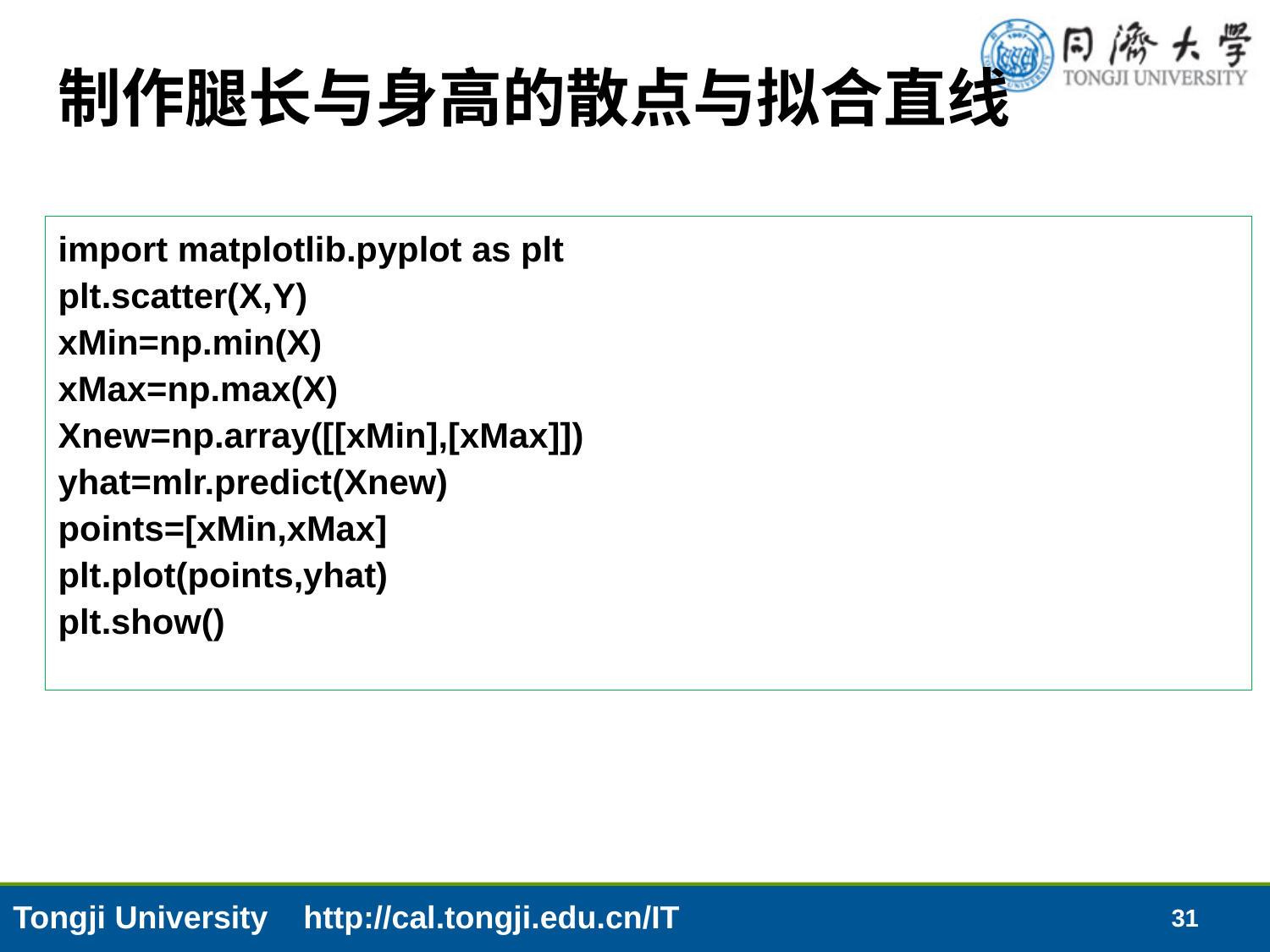

# 制作腿长与身高的散点与拟合直线
import matplotlib.pyplot as plt
plt.scatter(X,Y)
xMin=np.min(X)
xMax=np.max(X)
Xnew=np.array([[xMin],[xMax]])
yhat=mlr.predict(Xnew)
points=[xMin,xMax]
plt.plot(points,yhat)
plt.show()